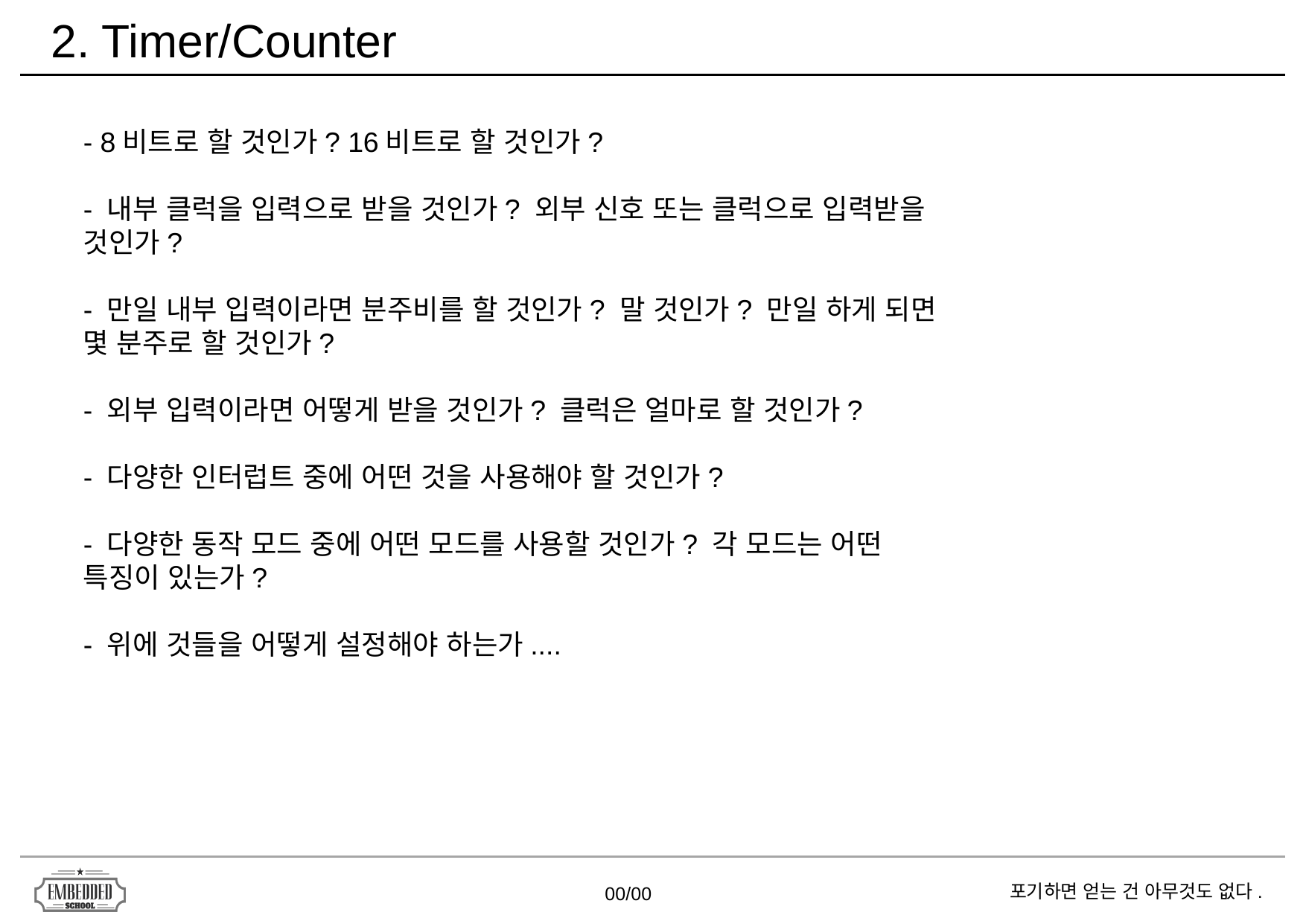

2. Timer/Counter
​- 8비트로 할 것인가? 16비트로 할 것인가?

- 내부 클럭을 입력으로 받을 것인가? 외부 신호 또는 클럭으로 입력받을 것인가?

- 만일 내부 입력이라면 분주비를 할 것인가? 말 것인가? 만일 하게 되면 몇 분주로 할 것인가?

- 외부 입력이라면 어떻게 받을 것인가? 클럭은 얼마로 할 것인가?

- 다양한 인터럽트 중에 어떤 것을 사용해야 할 것인가?

- 다양한 동작 모드 중에 어떤 모드를 사용할 것인가? 각 모드는 어떤 특징이 있는가?

- 위에 것들을 어떻게 설정해야 하는가....
00/00